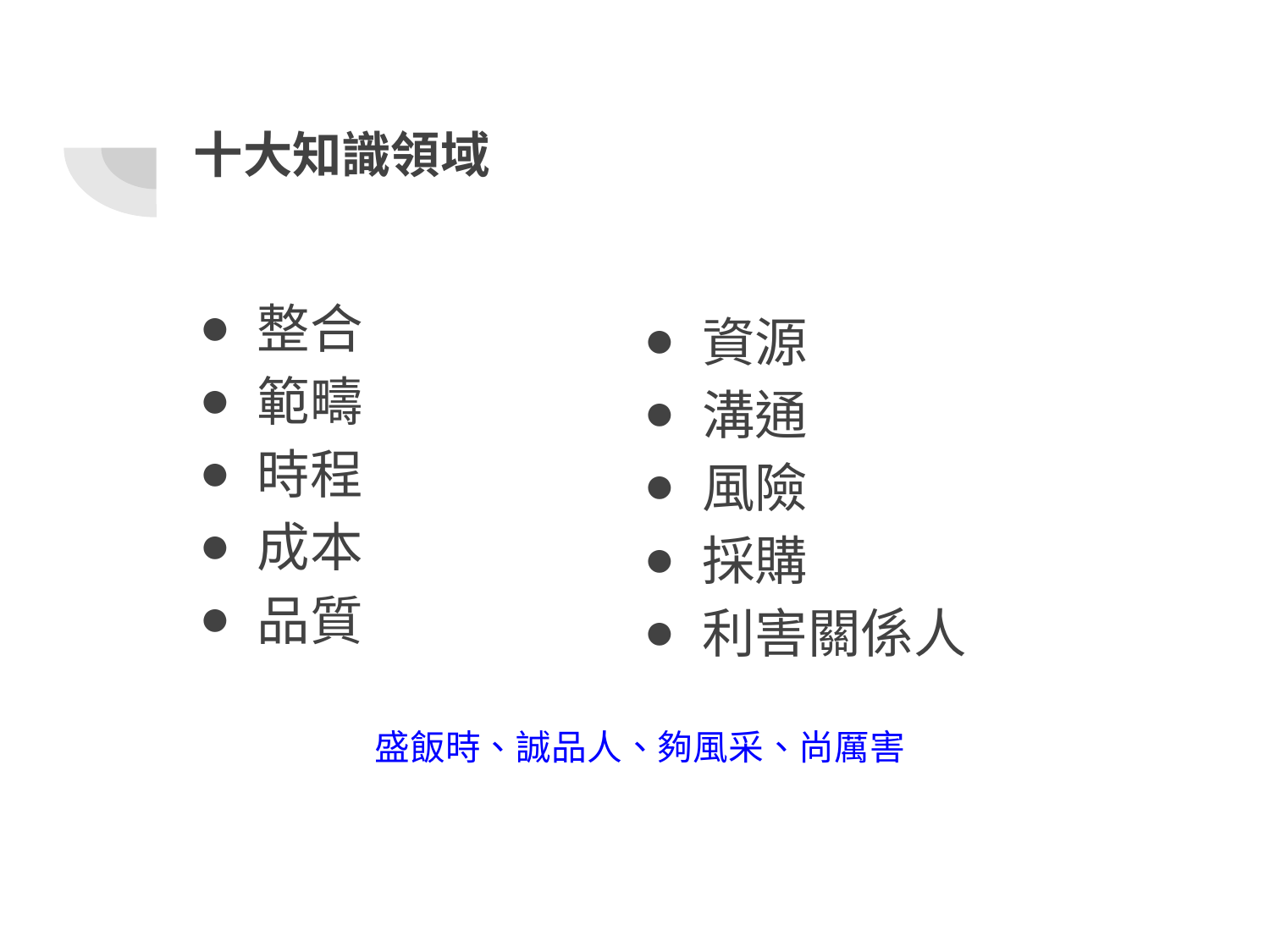

# 十大知識領域
整合
範疇
時程
成本
品質
資源
溝通
風險
採購
利害關係人
盛飯時、誠品人、夠風采、尚厲害